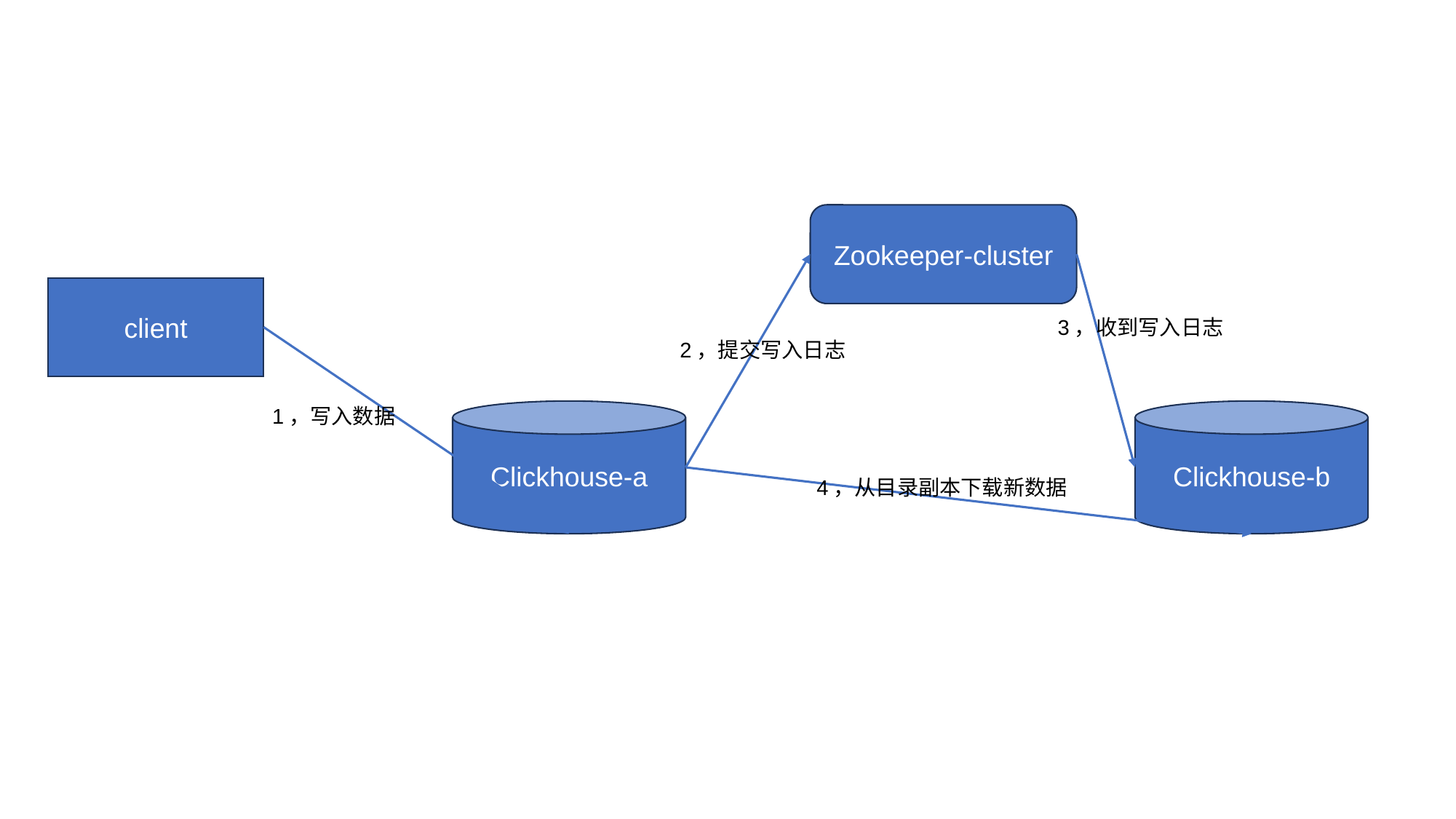

Zookeeper-cluster
client
3，收到写入日志
2，提交写入日志
1，写入数据
Clickhouse-a
Clickhouse-b
4，从目录副本下载新数据